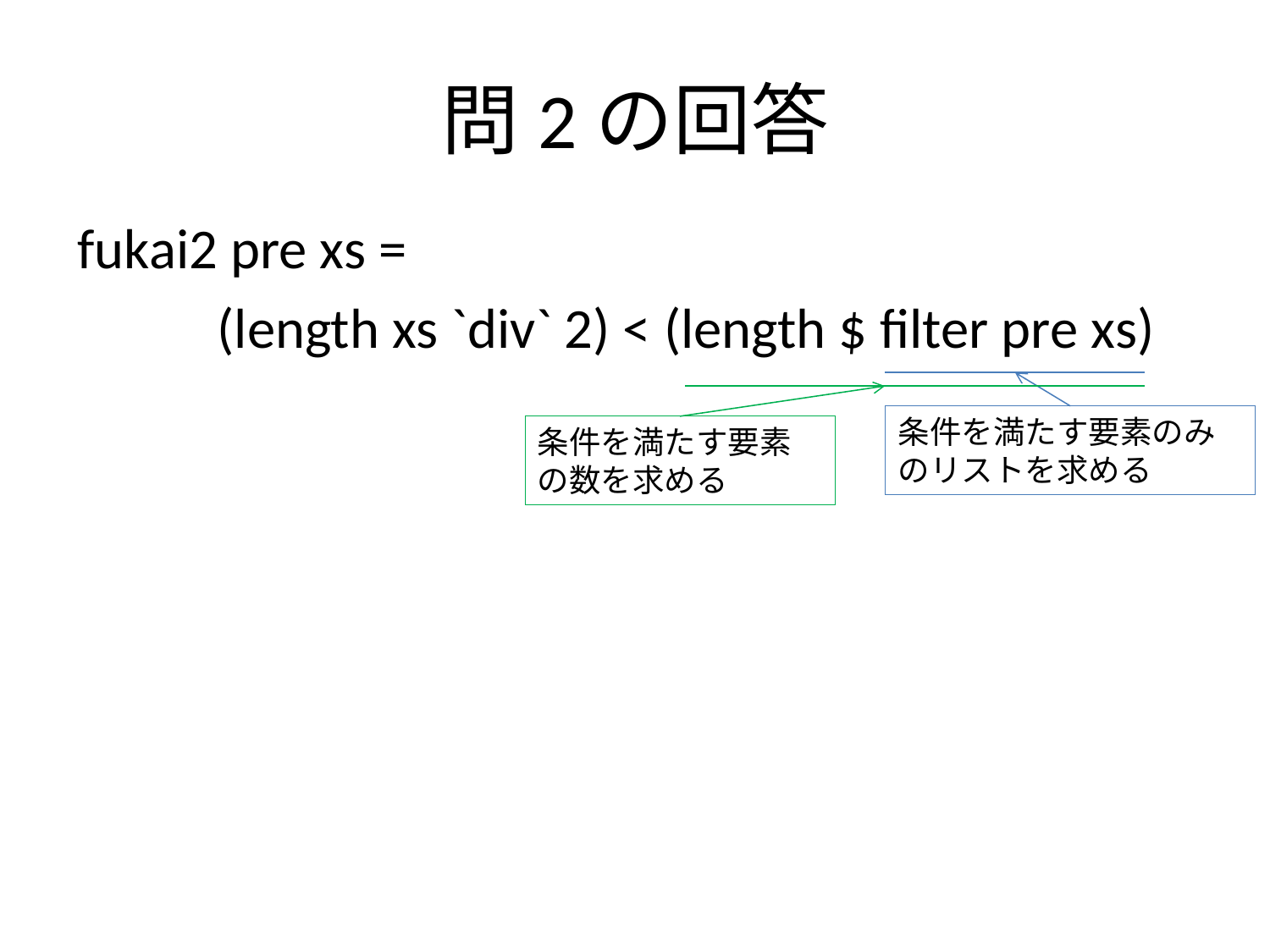

# 問2の回答
fukai2 pre xs =
           (length xs `div` 2) < (length $ filter pre xs)
条件を満たす要素のみのリストを求める
条件を満たす要素の数を求める